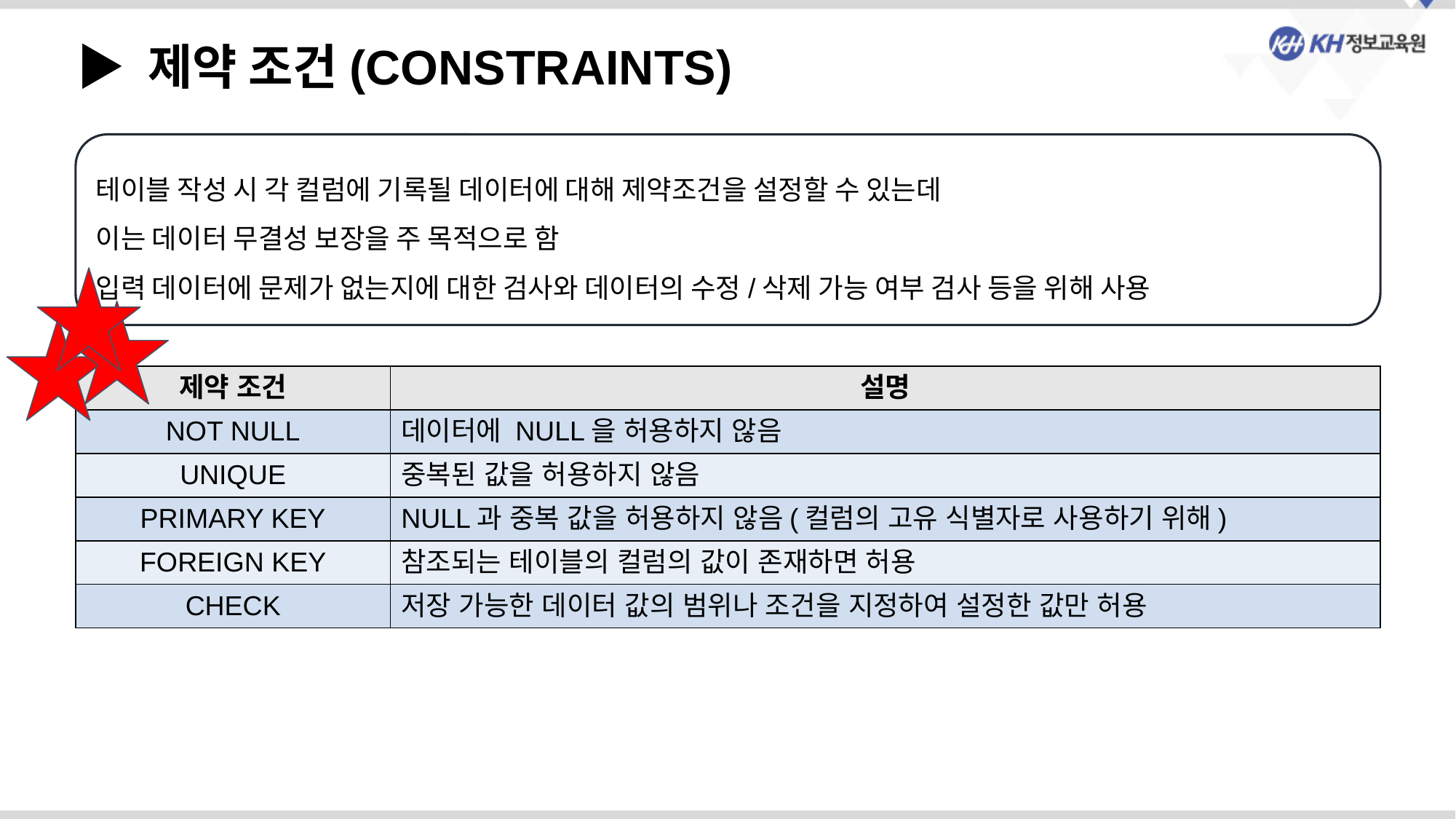

▶ 제약 조건(CONSTRAINTS)
테이블 작성 시 각 컬럼에 기록될 데이터에 대해 제약조건을 설정할 수 있는데
이는 데이터 무결성 보장을 주 목적으로 함
입력 데이터에 문제가 없는지에 대한 검사와 데이터의 수정/삭제 가능 여부 검사 등을 위해 사용

| 제약 조건 | 설명 |
| --- | --- |
| NOT NULL | 데이터에 NULL을 허용하지 않음 |
| UNIQUE | 중복된 값을 허용하지 않음 |
| PRIMARY KEY | NULL과 중복 값을 허용하지 않음(컬럼의 고유 식별자로 사용하기 위해) |
| FOREIGN KEY | 참조되는 테이블의 컬럼의 값이 존재하면 허용 |
| CHECK | 저장 가능한 데이터 값의 범위나 조건을 지정하여 설정한 값만 허용 |